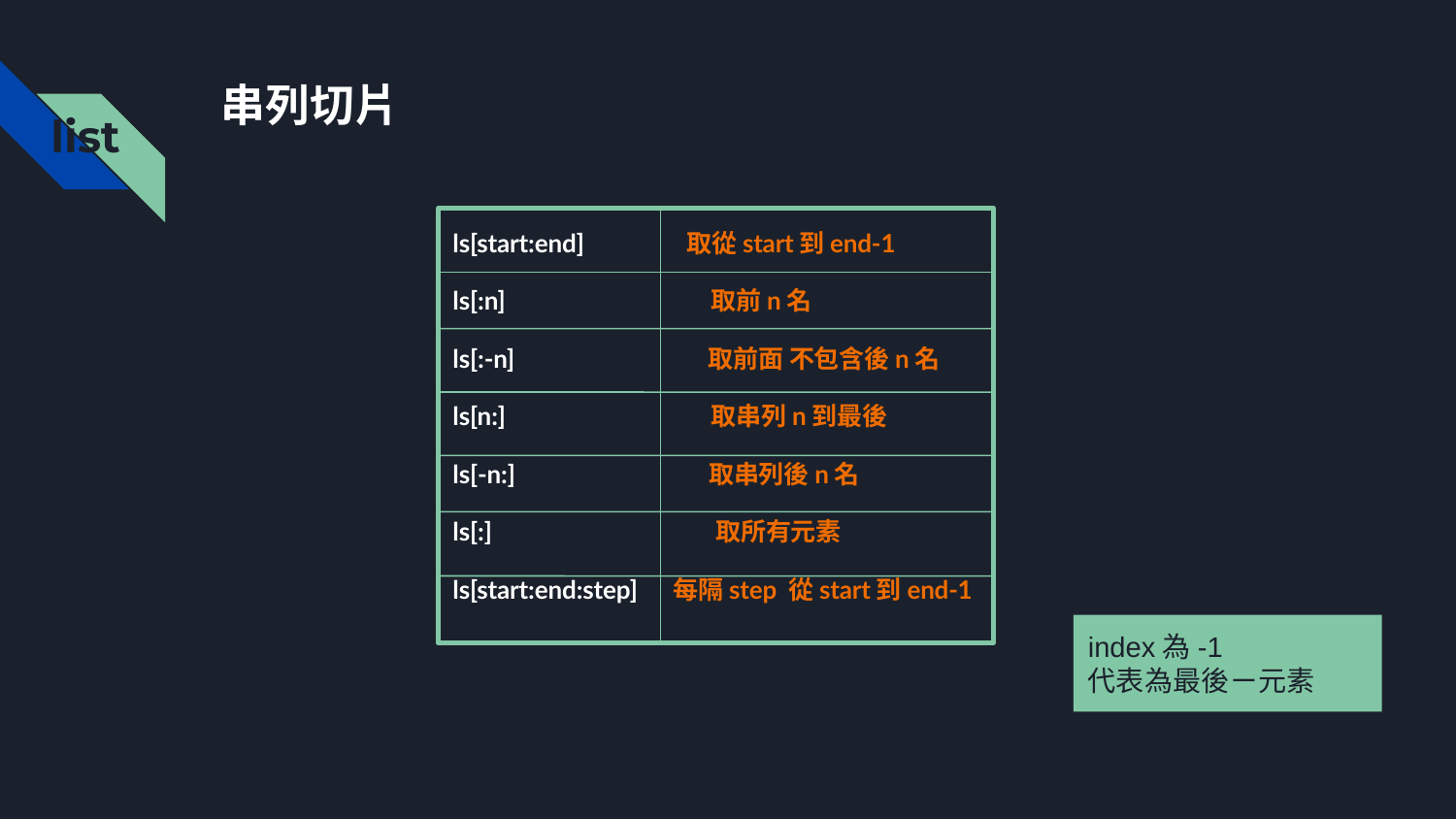

# 串列切片
list
ls[start:end]                取從start到end-1
ls[:n]                                 取前n名
ls[:-n]                               取前面 不包含後n名
ls[n:]                                 取串列n到最後
ls[-n:]                               取串列後n名
ls[:]                                    取所有元素
ls[start:end:step]     每隔step 從start到end-1
index為-1
代表為最後ㄧ元素